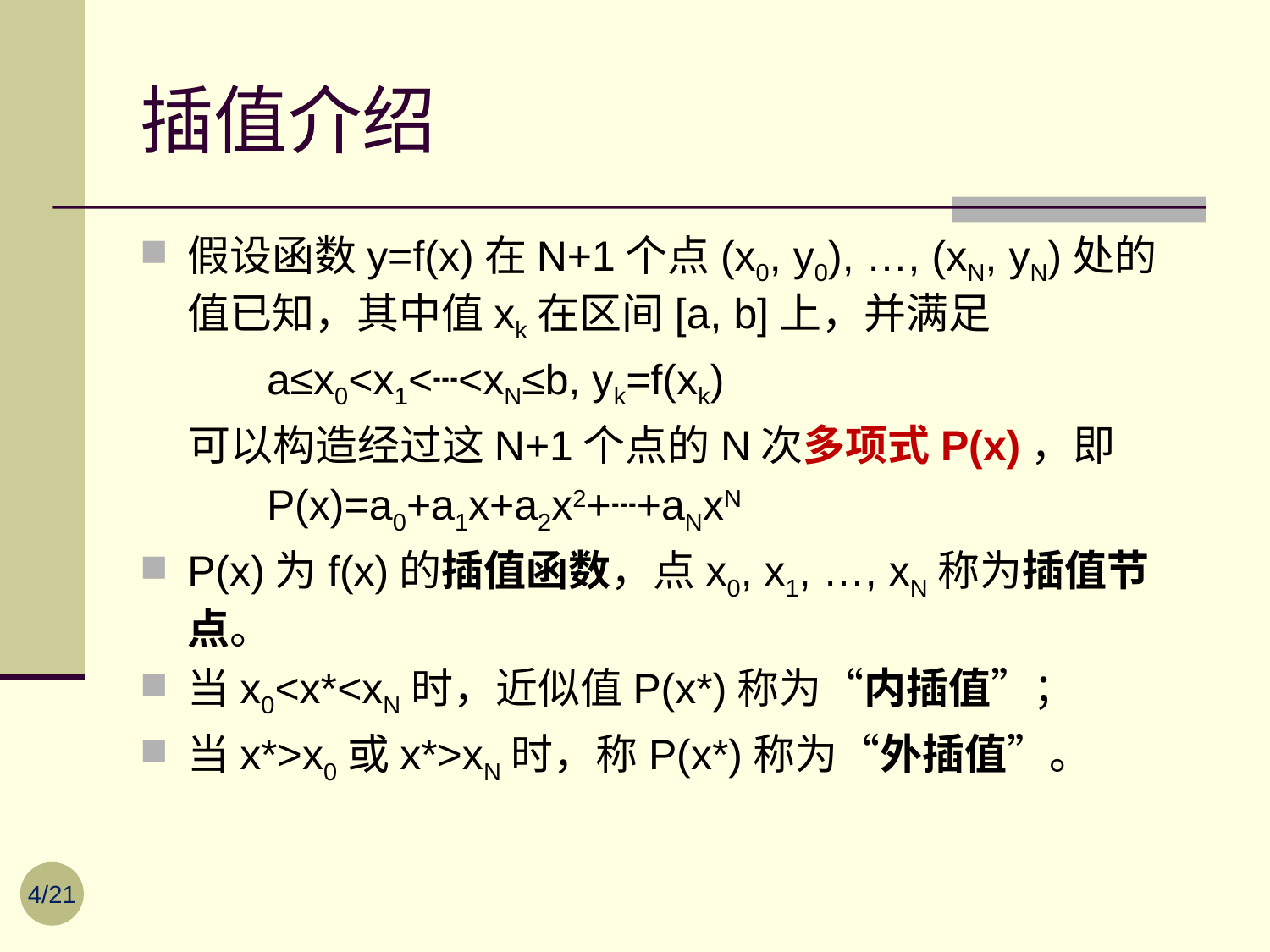

# 插值介绍
假设函数y=f(x)在N+1个点(x0, y0), …, (xN, yN)处的值已知，其中值xk在区间[a, b]上，并满足
  	a≤x0<x1<┄<xN≤b, yk=f(xk)
    可以构造经过这N+1个点的N次多项式P(x)，即
	P(x)=a0+a1x+a2x2+┄+aNxN
P(x)为f(x)的插值函数，点x0, x1, …, xN称为插值节点。
当x0<x*<xN时，近似值P(x*)称为“内插值”；
当x*>x0或x*>xN时，称P(x*)称为“外插值”。